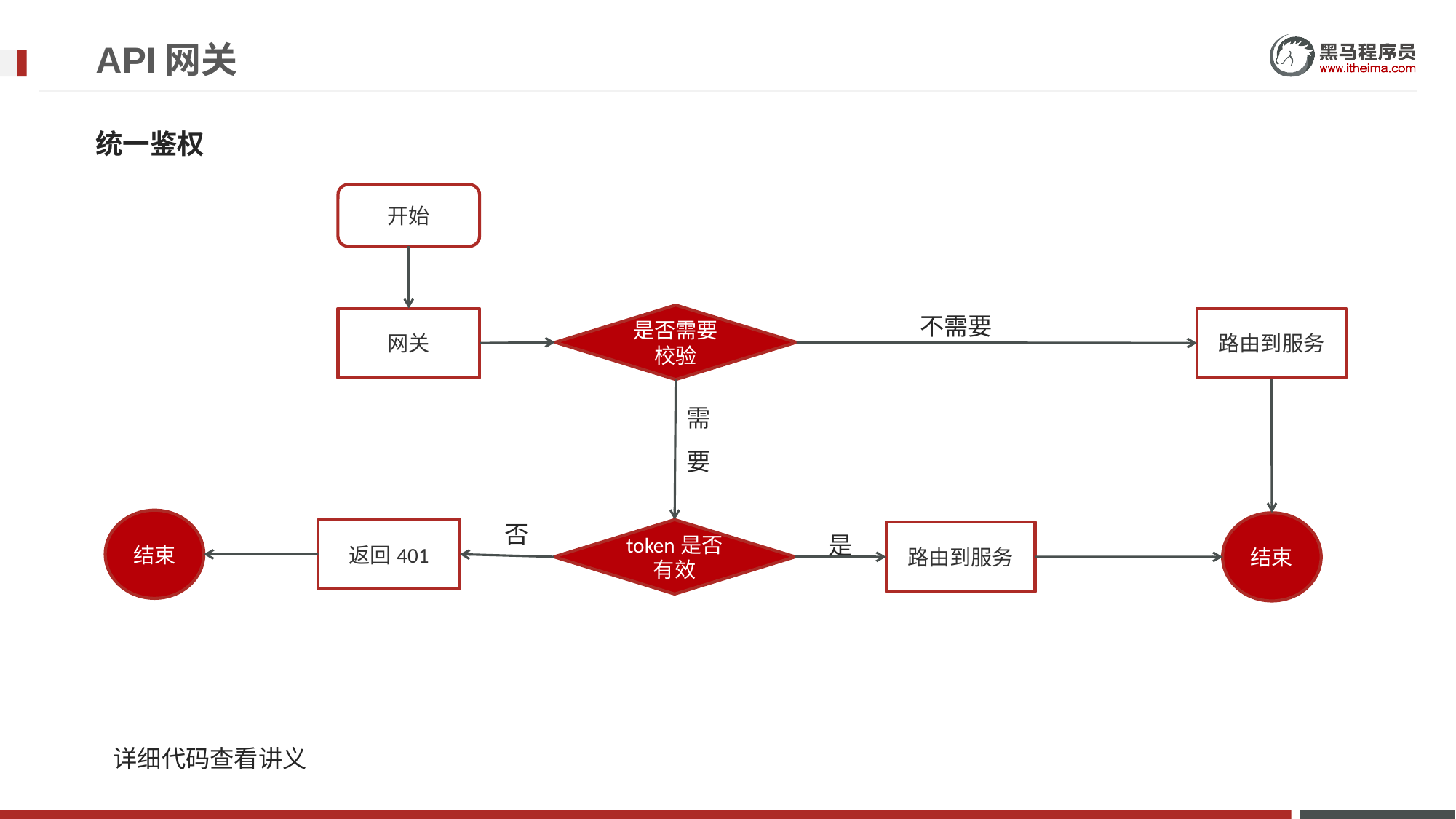

# API网关
统一鉴权
开始
不需要
路由到服务
是否需要校验
网关
需要
否
结束
是
结束
返回401
token是否有效
路由到服务
详细代码查看讲义